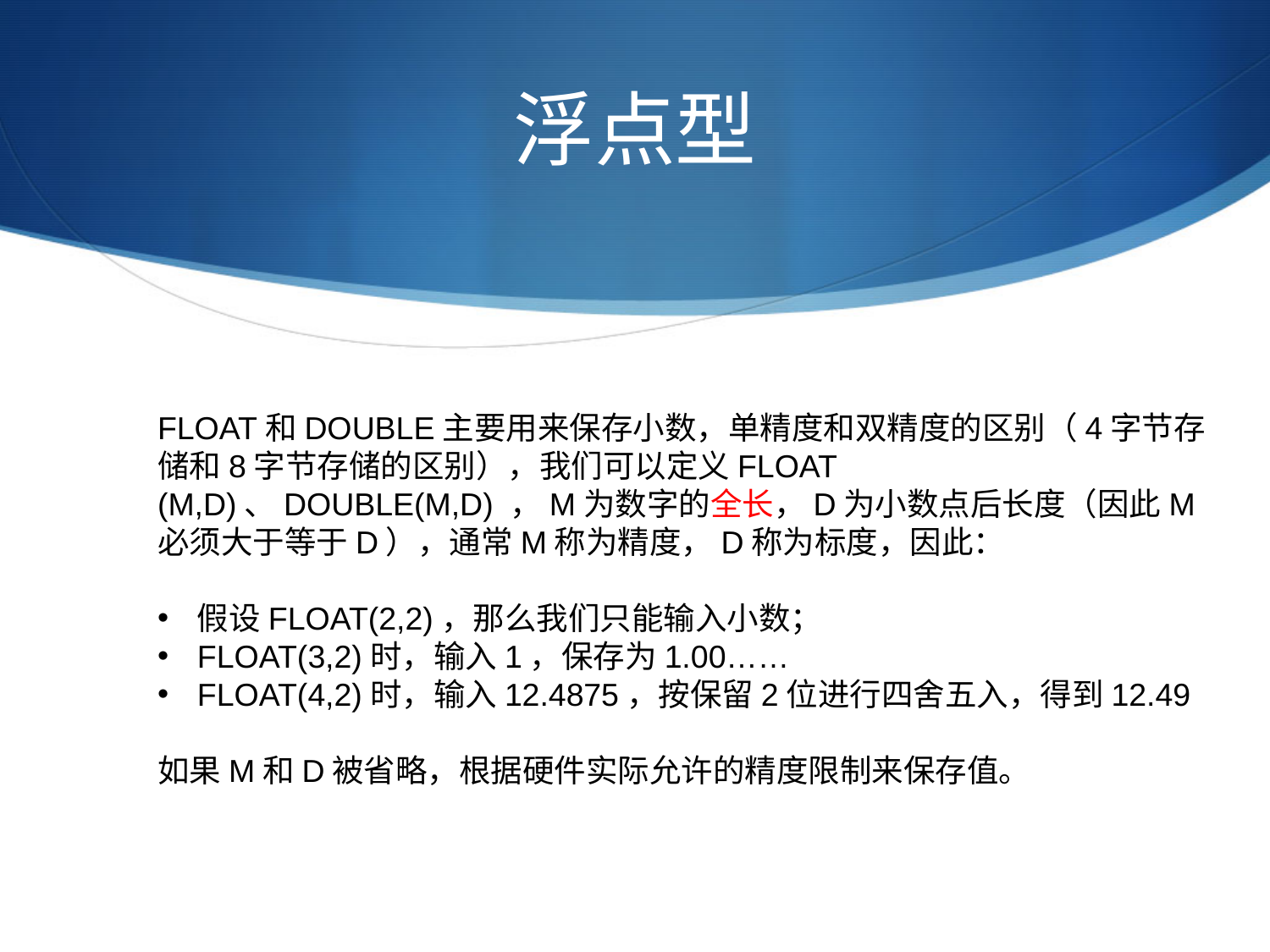

# 浮点型
FLOAT和DOUBLE主要用来保存小数，单精度和双精度的区别（4字节存储和8字节存储的区别），我们可以定义FLOAT (M,D)、DOUBLE(M,D) ，M为数字的全长，D为小数点后长度（因此M必须大于等于D），通常M称为精度，D称为标度，因此：

假设FLOAT(2,2)，那么我们只能输入小数；
FLOAT(3,2)时，输入1，保存为1.00……
FLOAT(4,2)时，输入12.4875，按保留2位进行四舍五入，得到12.49

如果M和D被省略，根据硬件实际允许的精度限制来保存值。